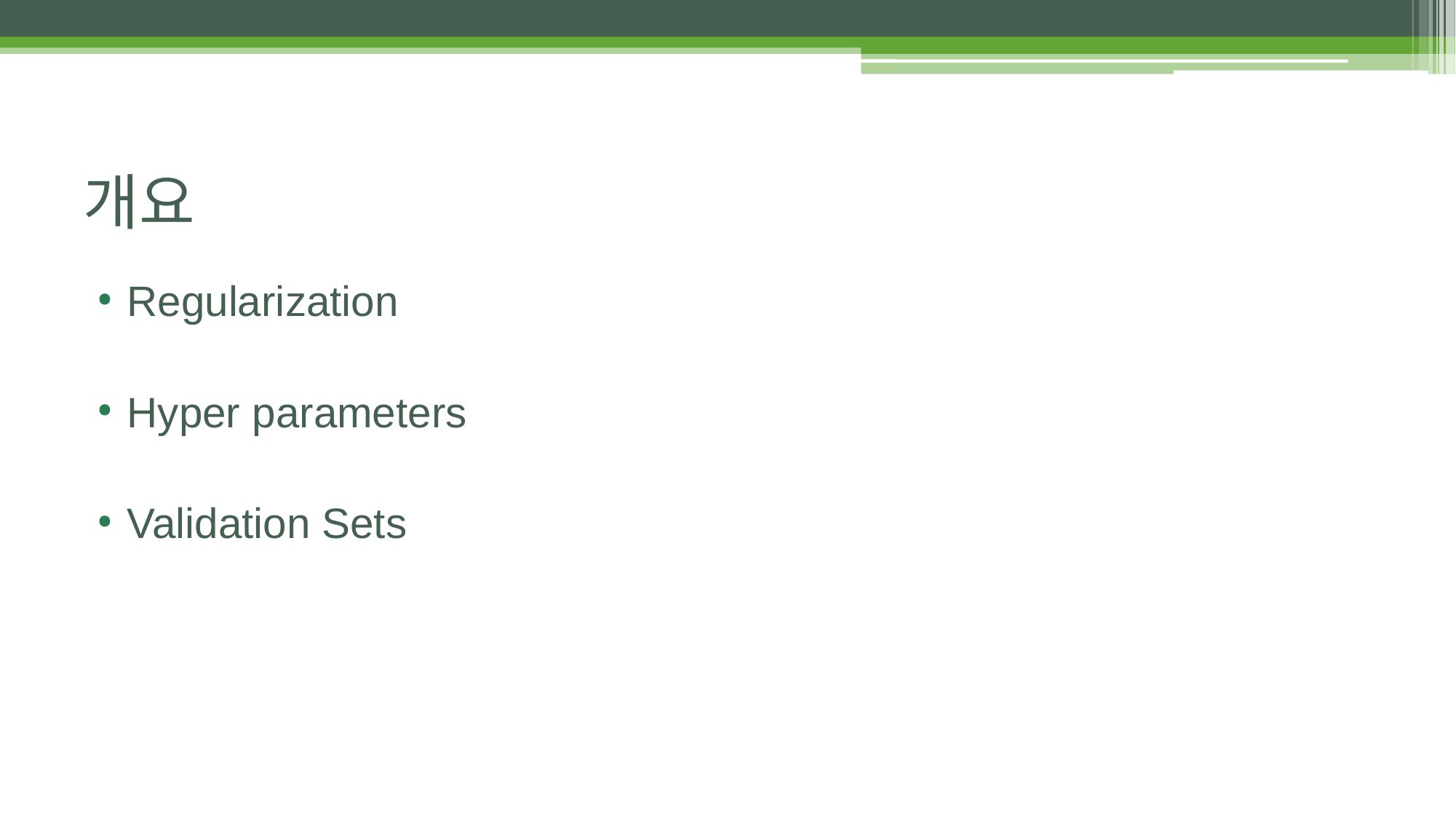

# 개요
Regularization

Hyper parameters

Validation Sets